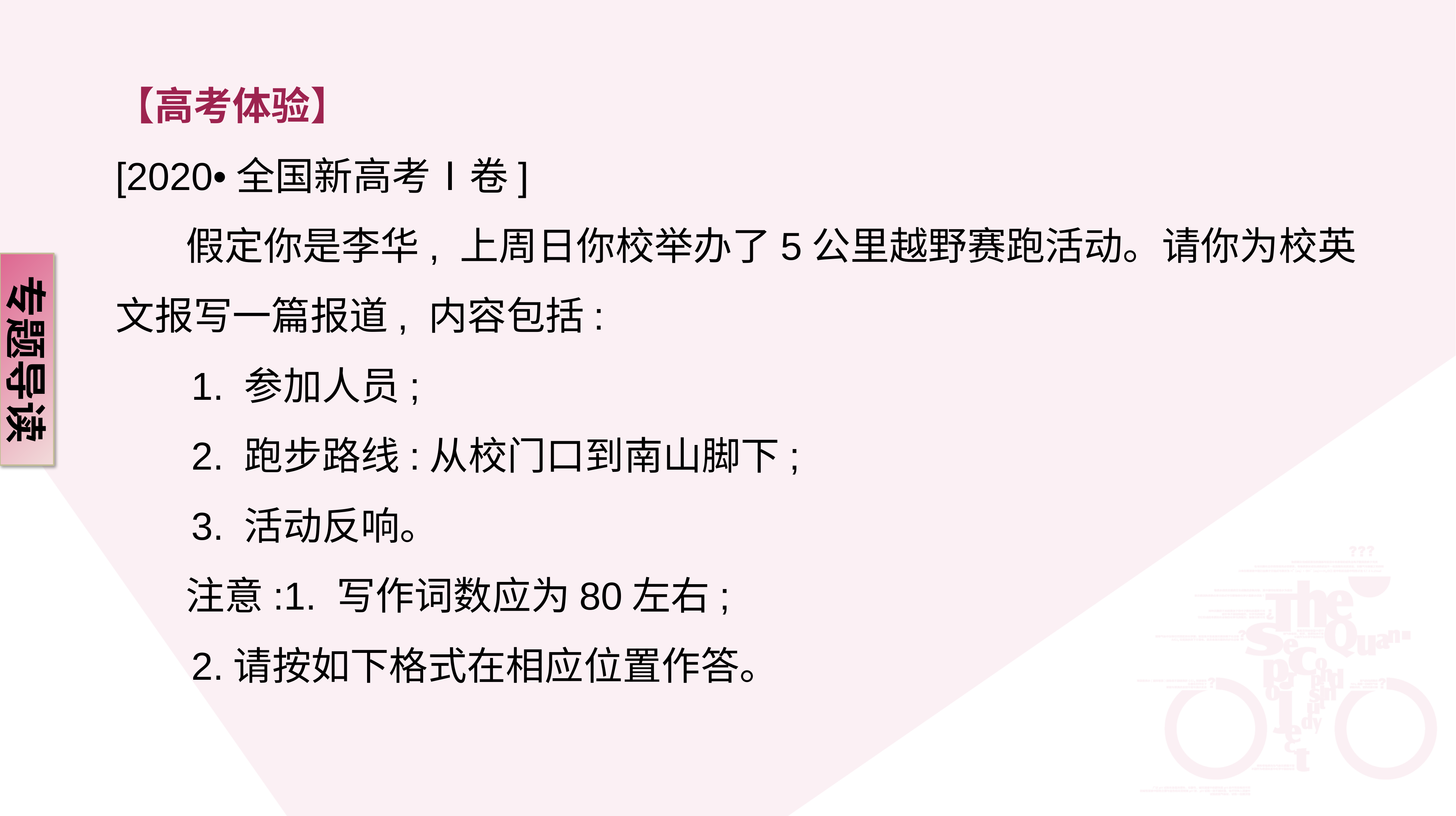

【高考体验】
[2020•全国新高考Ⅰ卷]
       假定你是李华, 上周日你校举办了5公里越野赛跑活动。请你为校英文报写一篇报道, 内容包括:
       1. 参加人员;
       2. 跑步路线:从校门口到南山脚下;
       3. 活动反响。
       注意:1. 写作词数应为80左右;
       2.请按如下格式在相应位置作答。
专题导读